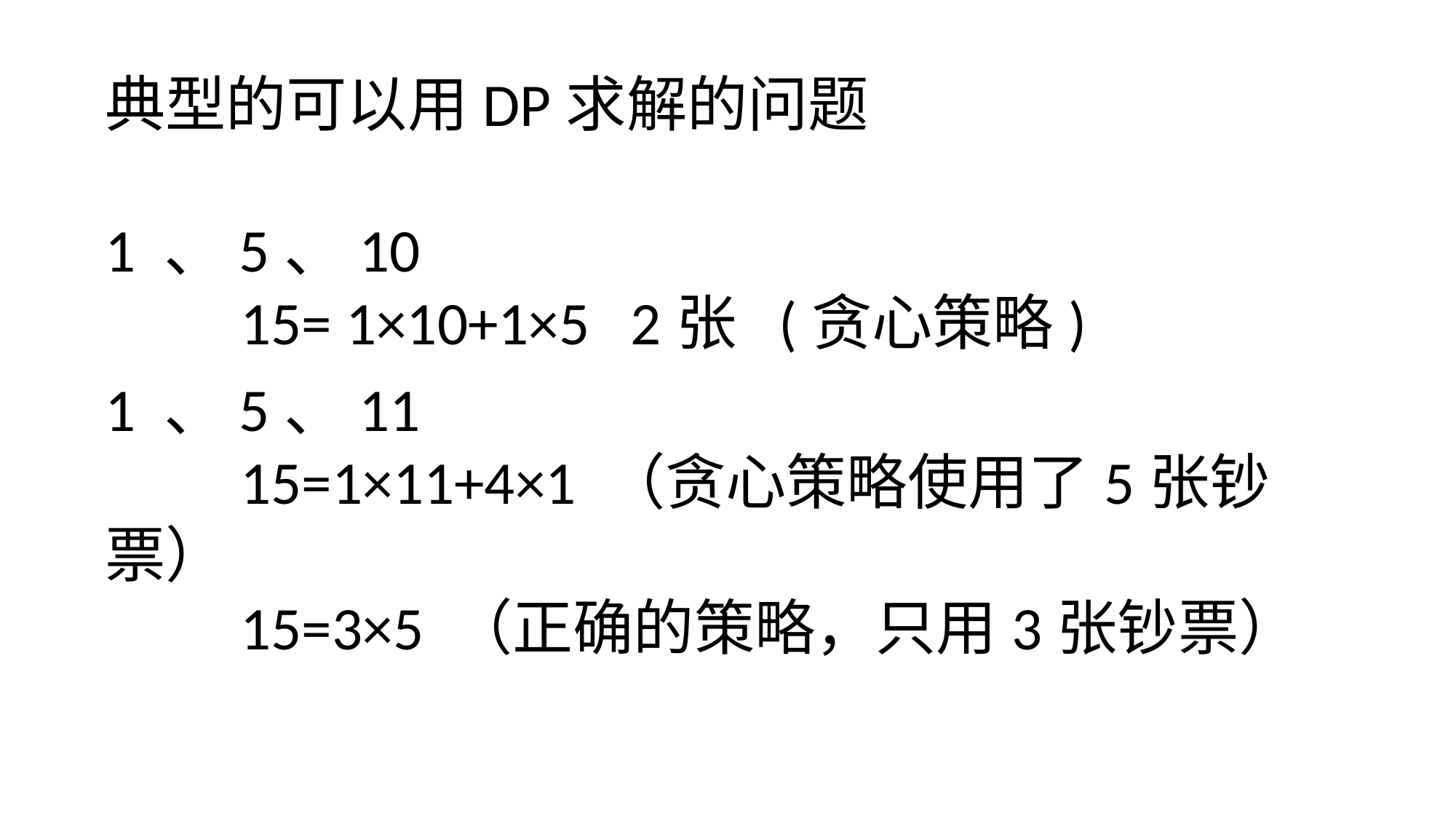

典型的可以用DP求解的问题

1 、5、10
　　15= 1×10+1×5   2张  (贪心策略)
1 、5、11
　　15=1×11+4×1 （贪心策略使用了5张钞票）
　　15=3×5 （正确的策略，只用3张钞票）